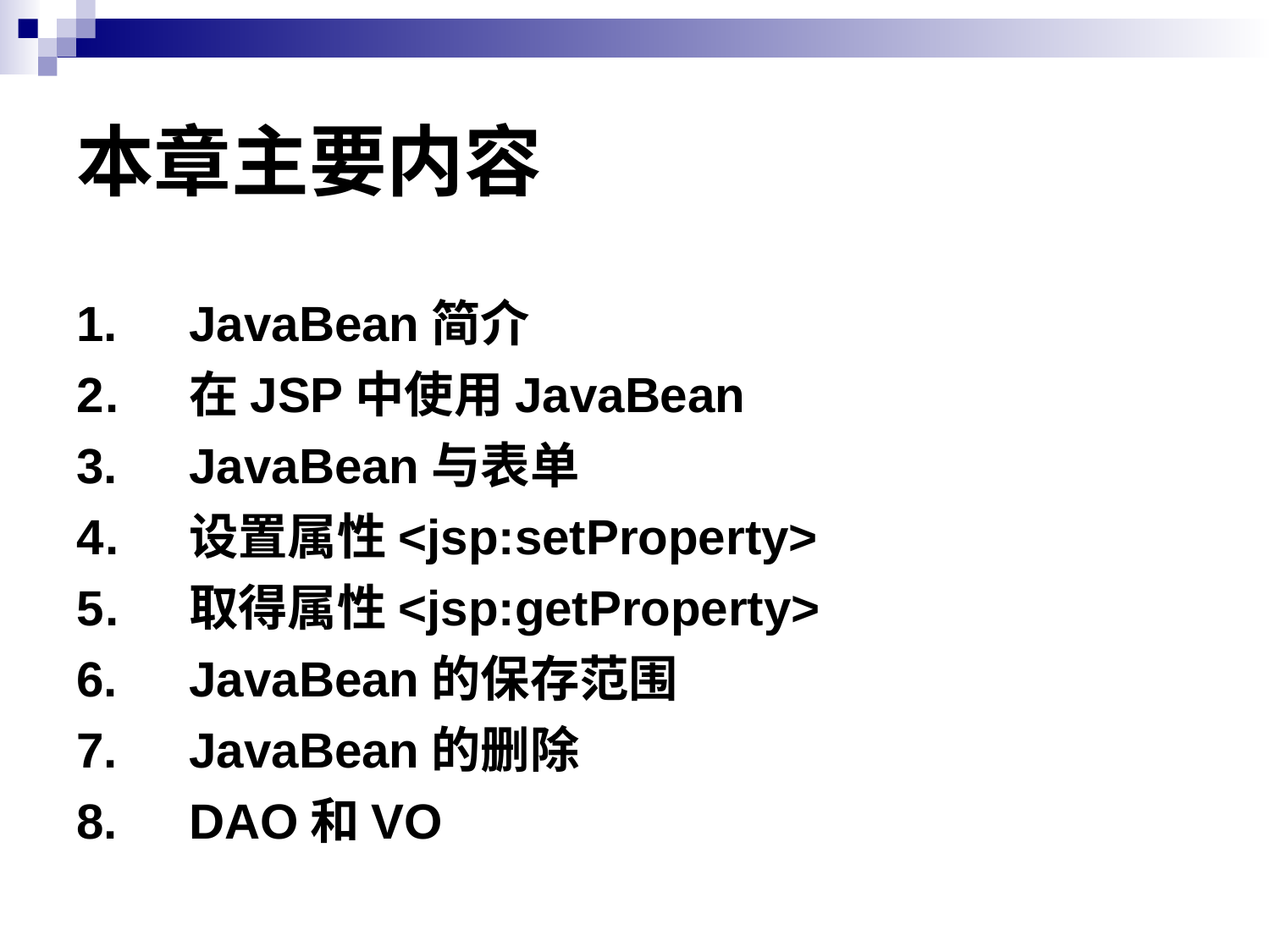

# 本章主要内容
JavaBean简介
在JSP中使用JavaBean
JavaBean与表单
设置属性<jsp:setProperty>
取得属性<jsp:getProperty>
JavaBean的保存范围
JavaBean的删除
DAO和VO
1